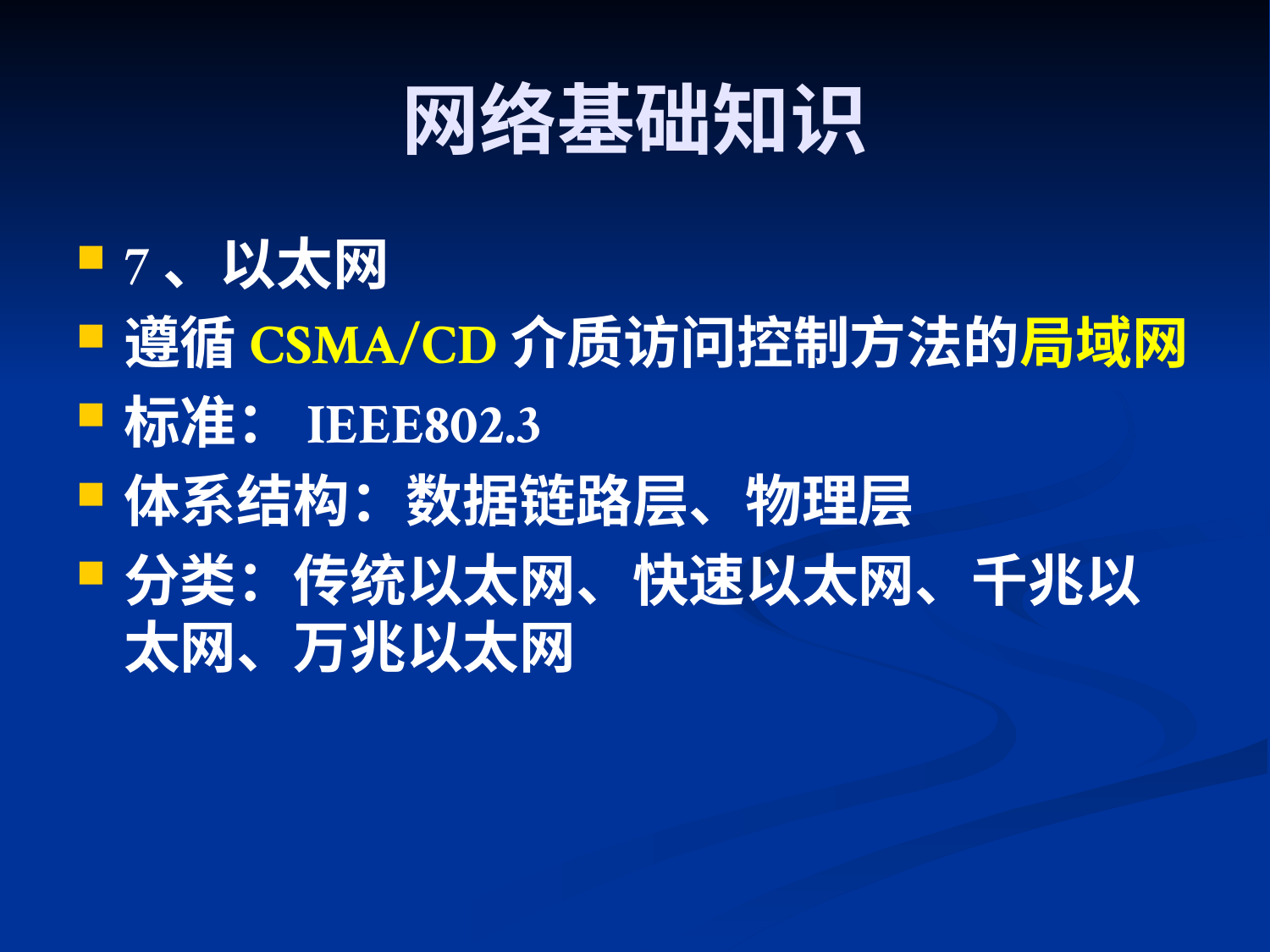

# 网络基础知识
7、以太网
遵循CSMA/CD介质访问控制方法的局域网
标准：IEEE802.3
体系结构：数据链路层、物理层
分类：传统以太网、快速以太网、千兆以太网、万兆以太网